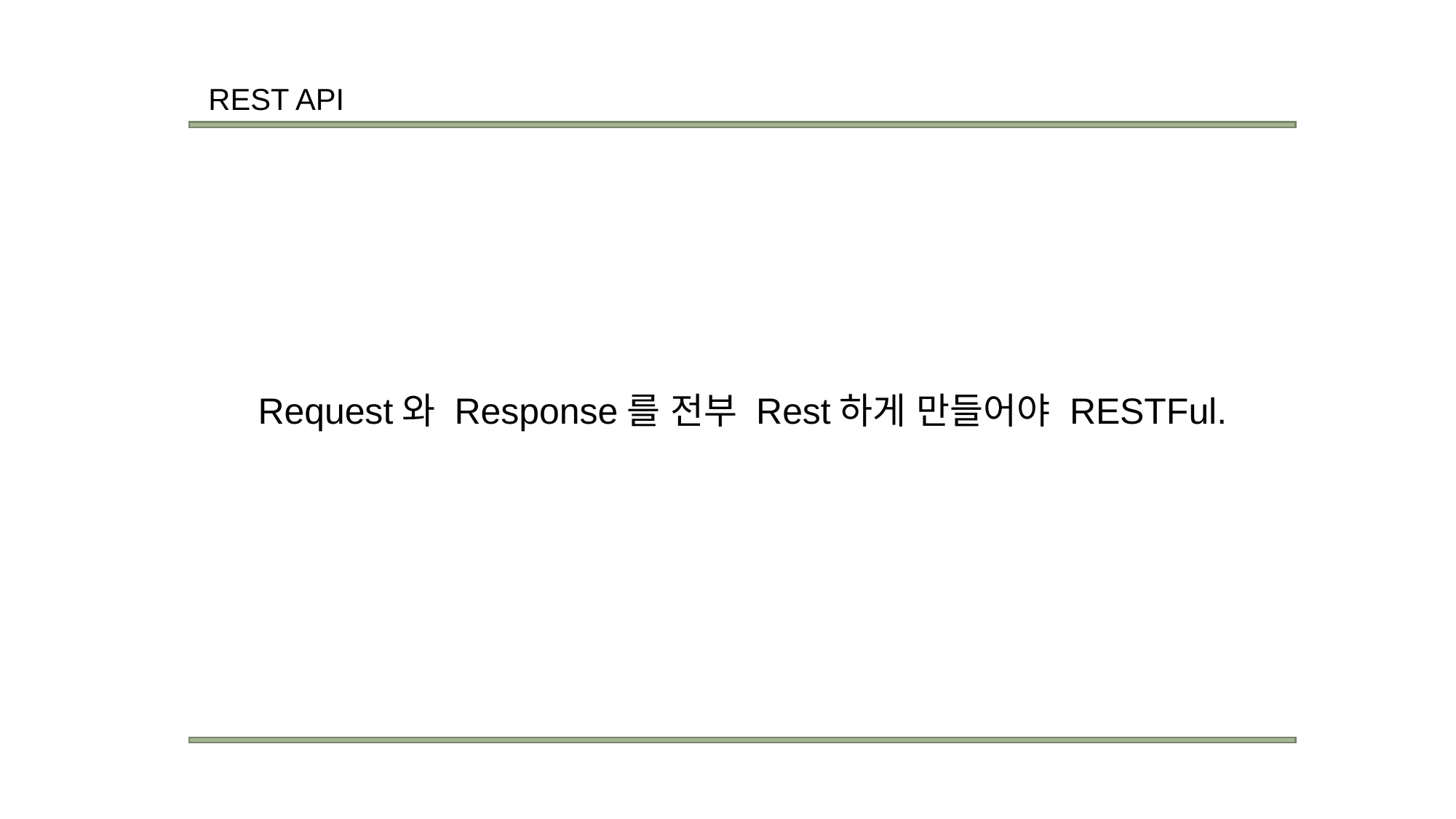

REST API

Request와 Response를 전부 Rest하게 만들어야 RESTFul.